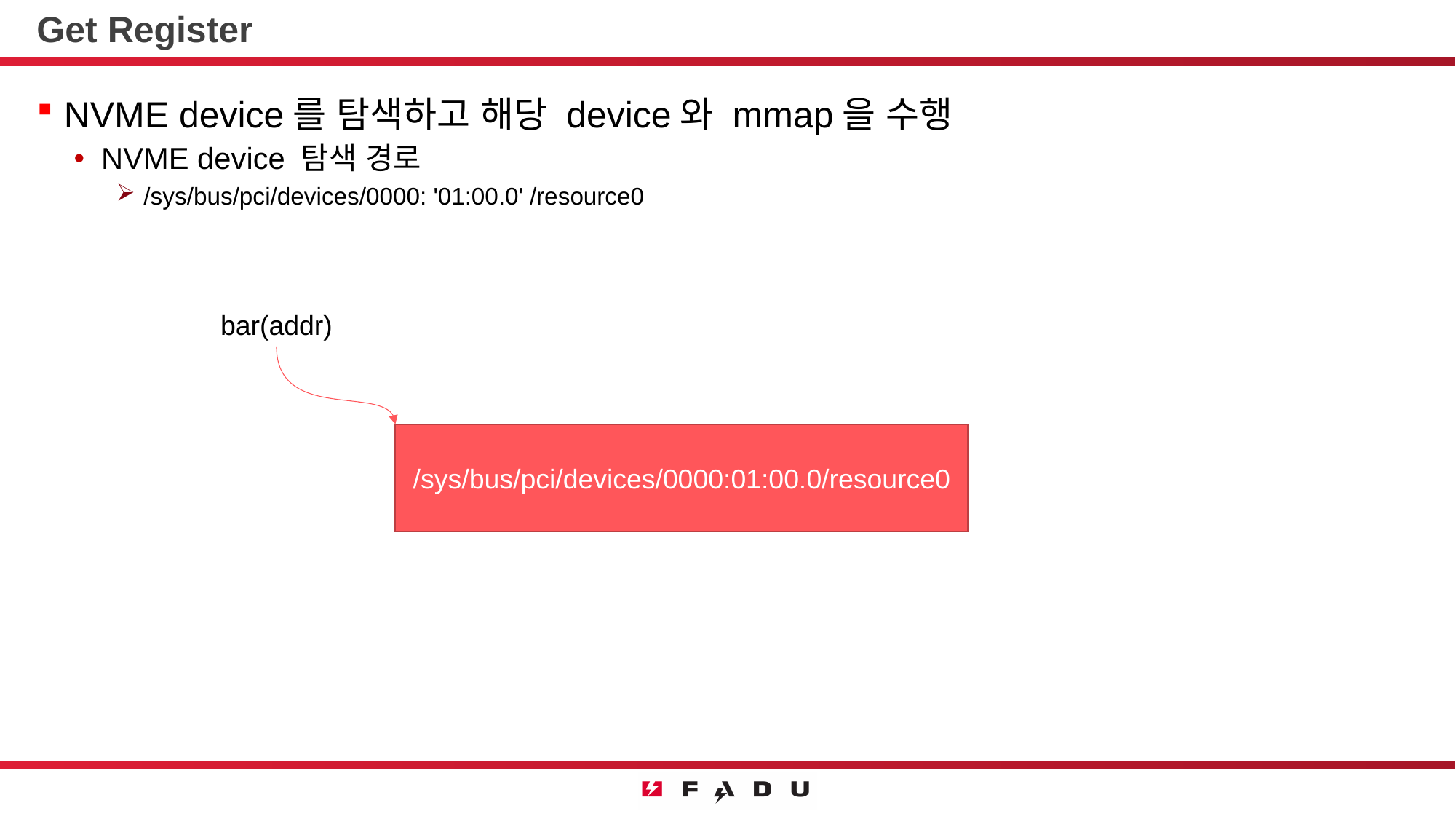

# Get Register
NVME device를 탐색하고 해당 device와 mmap을 수행
NVME device 탐색 경로
/sys/bus/pci/devices/0000: '01:00.0' /resource0

bar(addr)
/sys/bus/pci/devices/0000:01:00.0/resource0